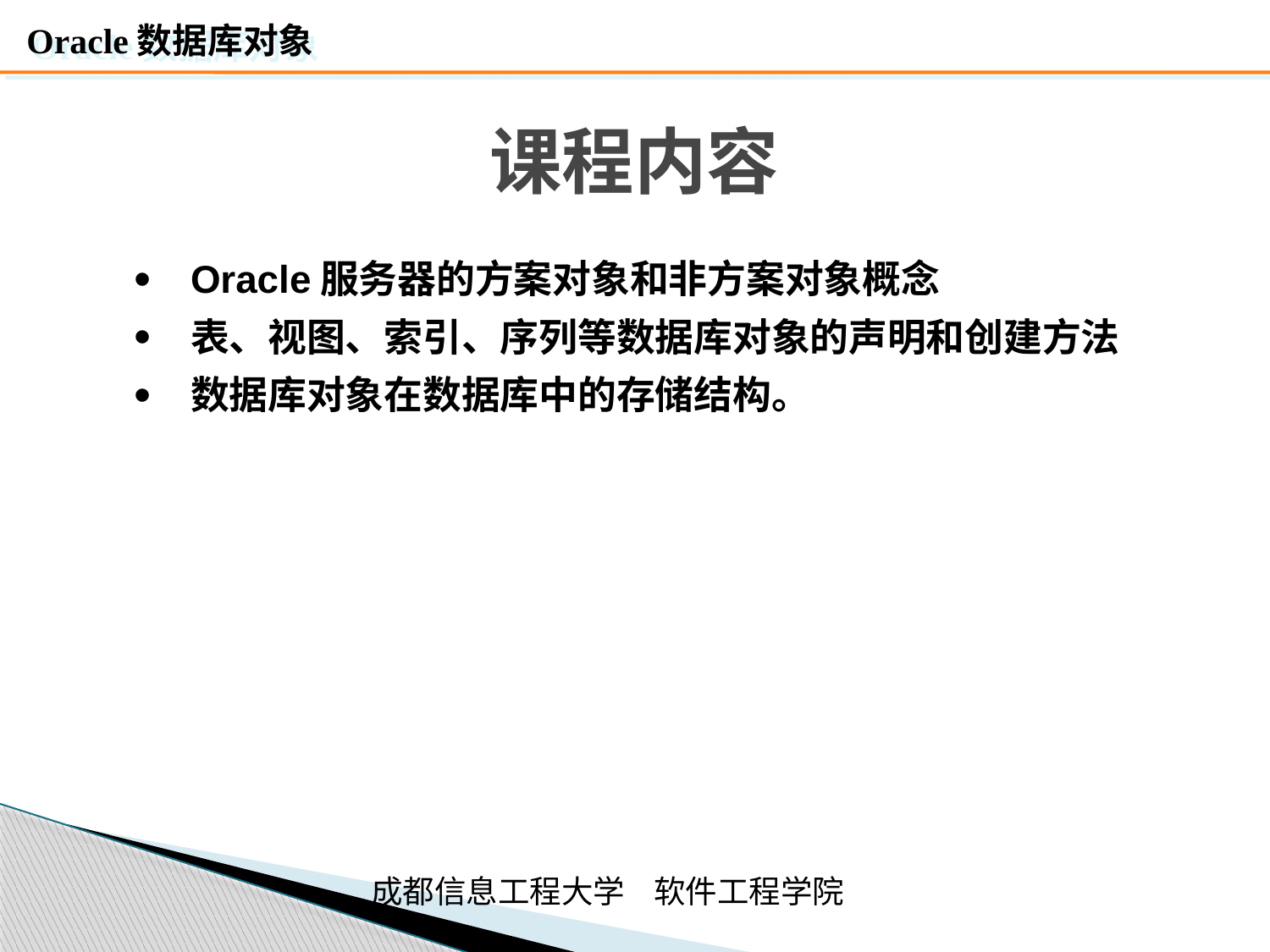

Oracle数据库对象

# 课程内容

Oracle服务器的方案对象和非方案对象概念
表、视图、索引、序列等数据库对象的声明和创建方法
数据库对象在数据库中的存储结构。